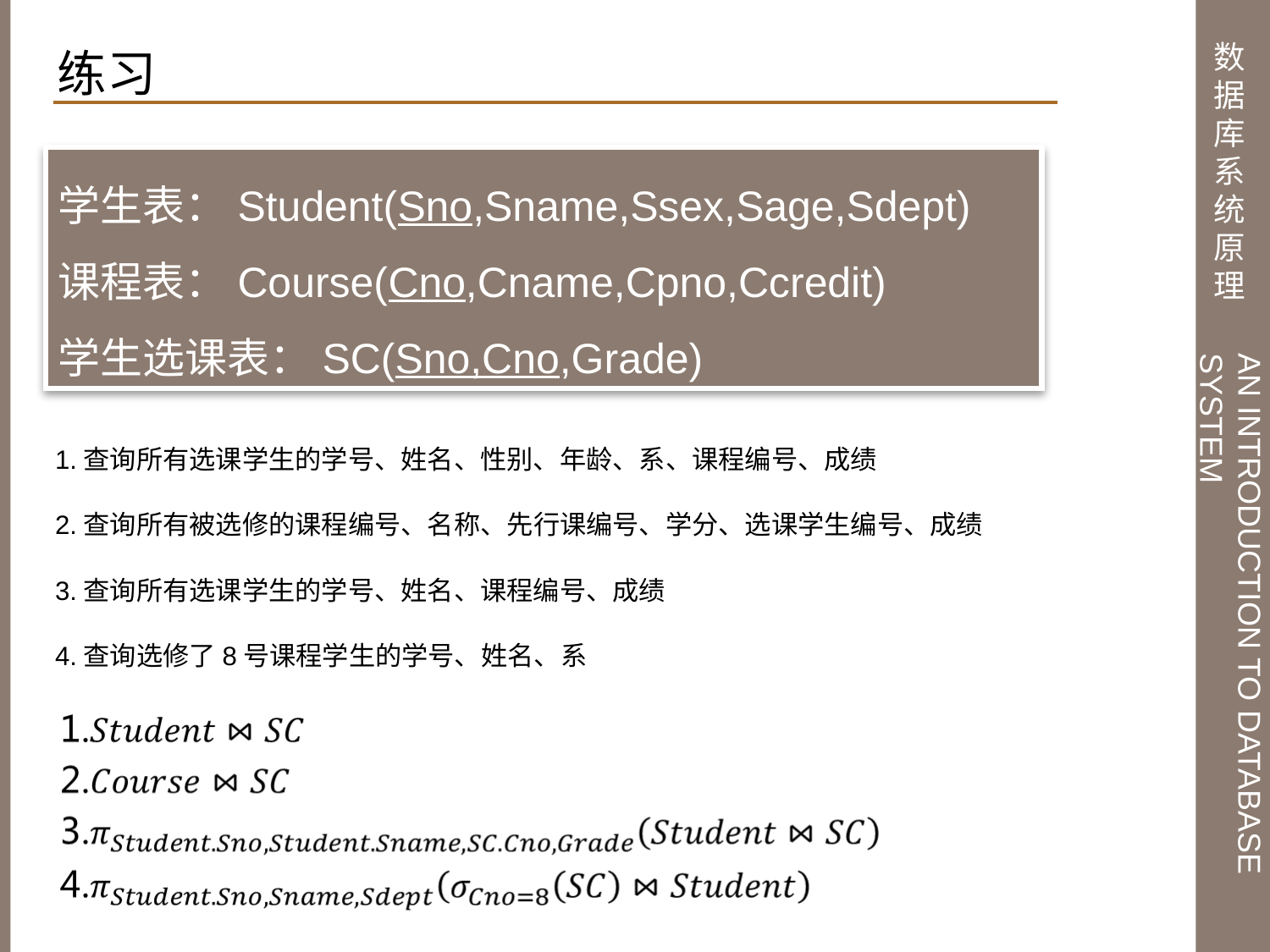

练习
学生表：Student(Sno,Sname,Ssex,Sage,Sdept)
课程表：Course(Cno,Cname,Cpno,Ccredit)
学生选课表：SC(Sno,Cno,Grade)
1.查询所有选课学生的学号、姓名、性别、年龄、系、课程编号、成绩
2.查询所有被选修的课程编号、名称、先行课编号、学分、选课学生编号、成绩
3.查询所有选课学生的学号、姓名、课程编号、成绩
4.查询选修了8号课程学生的学号、姓名、系